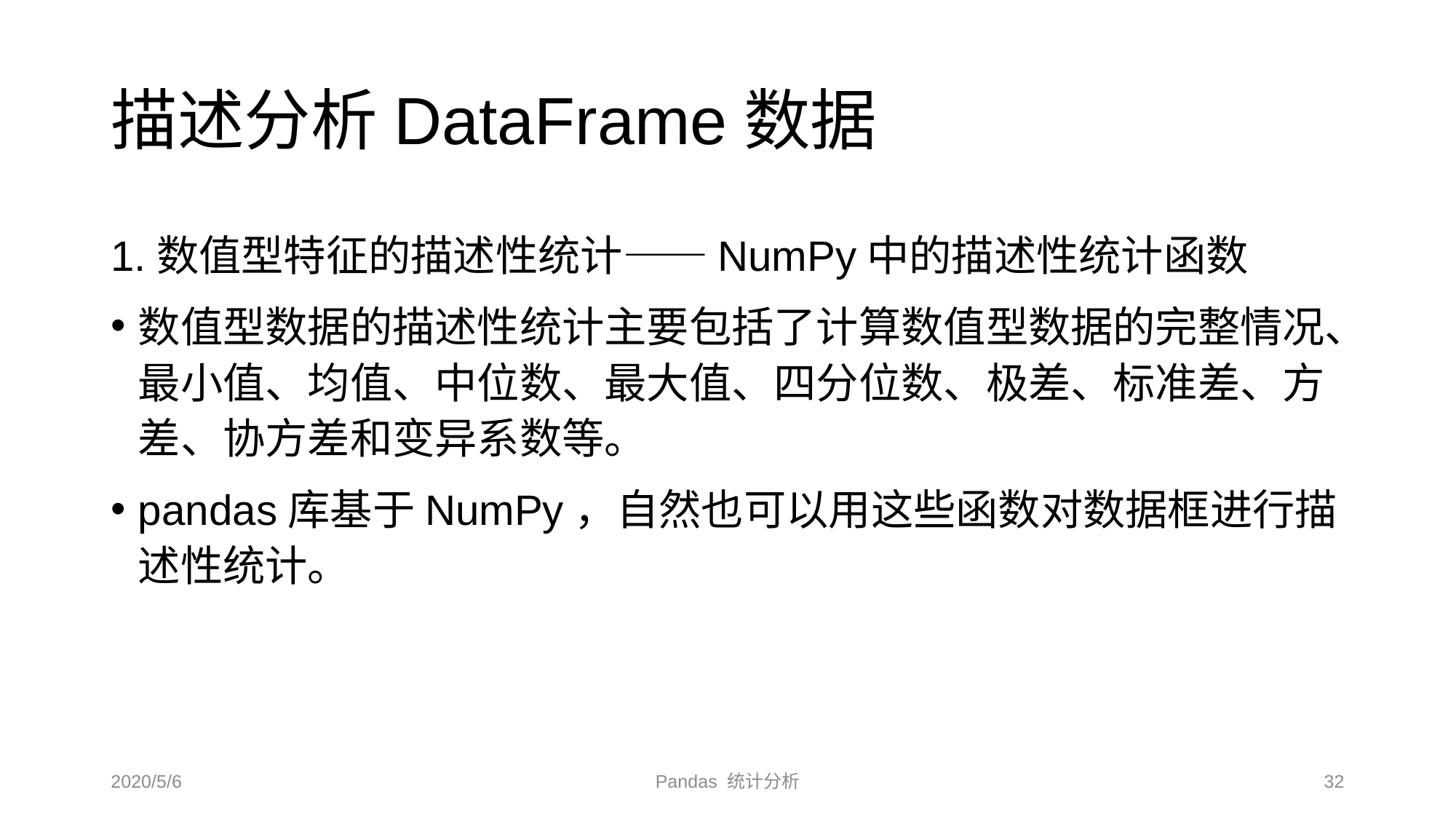

# 描述分析DataFrame数据
1.数值型特征的描述性统计——NumPy中的描述性统计函数
数值型数据的描述性统计主要包括了计算数值型数据的完整情况、最小值、均值、中位数、最大值、四分位数、极差、标准差、方差、协方差和变异系数等。
pandas库基于NumPy，自然也可以用这些函数对数据框进行描述性统计。

2020/5/6
Pandas 统计分析
32